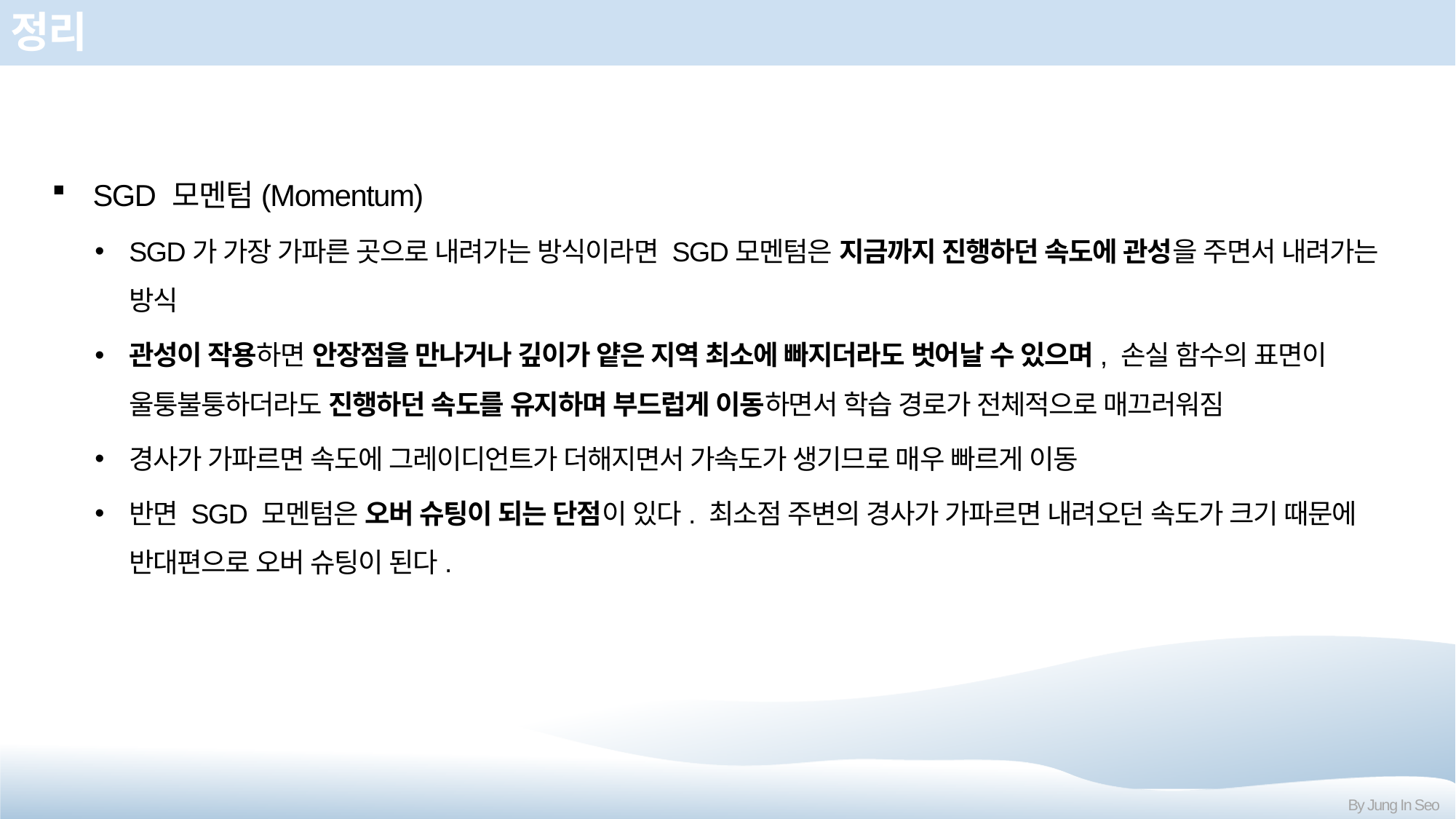

# 정리
SGD 모멘텀(Momentum)
SGD가 가장 가파른 곳으로 내려가는 방식이라면 SGD모멘텀은 지금까지 진행하던 속도에 관성을 주면서 내려가는 방식
관성이 작용하면 안장점을 만나거나 깊이가 얕은 지역 최소에 빠지더라도 벗어날 수 있으며, 손실 함수의 표면이 울퉁불퉁하더라도 진행하던 속도를 유지하며 부드럽게 이동하면서 학습 경로가 전체적으로 매끄러워짐
경사가 가파르면 속도에 그레이디언트가 더해지면서 가속도가 생기므로 매우 빠르게 이동
반면 SGD 모멘텀은 오버 슈팅이 되는 단점이 있다. 최소점 주변의 경사가 가파르면 내려오던 속도가 크기 때문에 반대편으로 오버 슈팅이 된다.